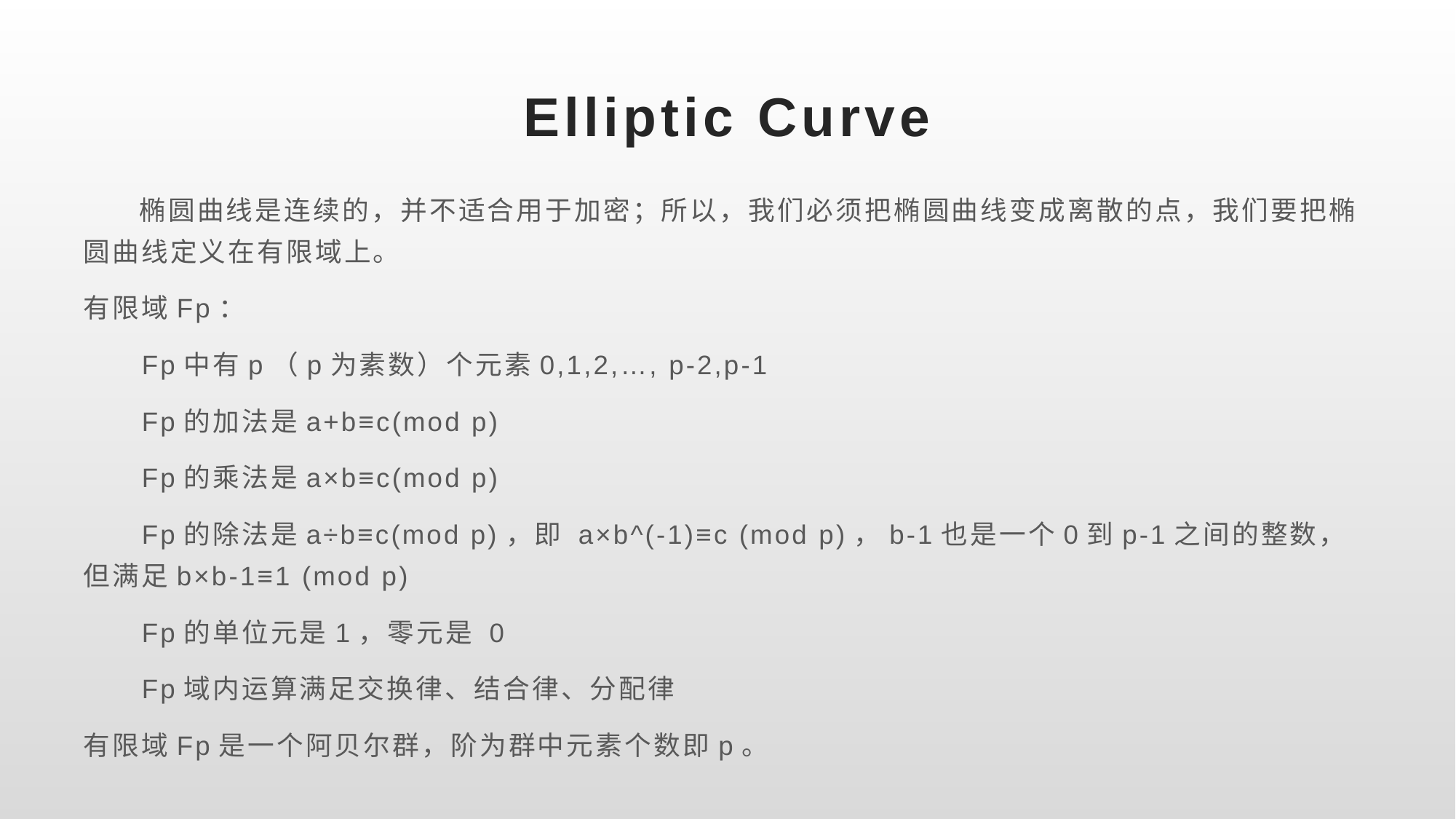

# Elliptic Curve
      椭圆曲线是连续的，并不适合用于加密；所以，我们必须把椭圆曲线变成离散的点，我们要把椭圆曲线定义在有限域上。
有限域Fp：
      Fp中有p（p为素数）个元素0,1,2,…, p-2,p-1
      Fp的加法是a+b≡c(mod p)
      Fp的乘法是a×b≡c(mod p)
      Fp的除法是a÷b≡c(mod p)，即 a×b^(-1)≡c (mod p)，b-1也是一个0到p-1之间的整数，但满足b×b-1≡1 (mod p)
      Fp的单位元是1，零元是 0
      Fp域内运算满足交换律、结合律、分配律
有限域Fp是一个阿贝尔群，阶为群中元素个数即p。